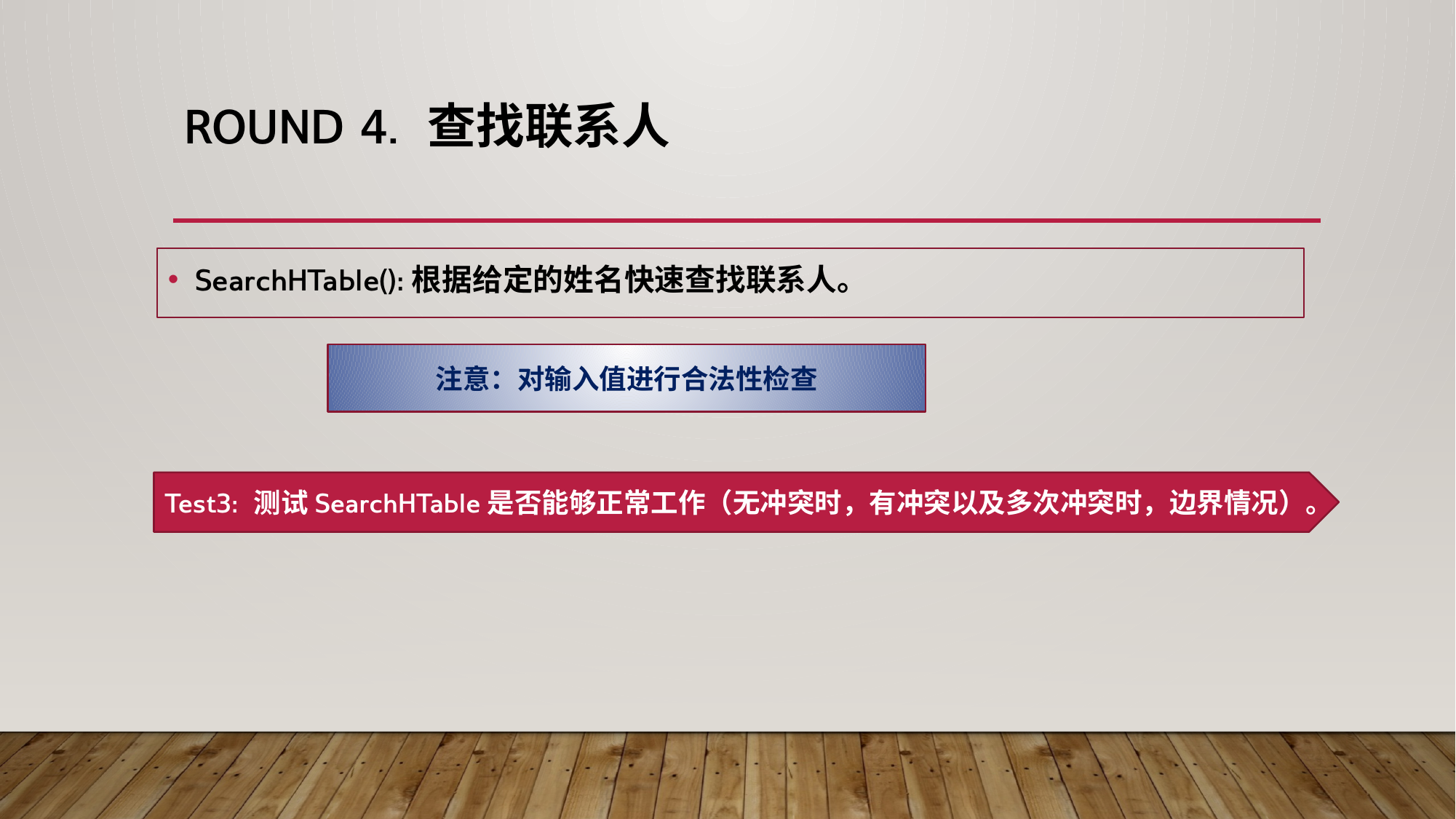

# Round 4. 查找联系人
SearchHTable():根据给定的姓名快速查找联系人。
注意：对输入值进行合法性检查
Test3: 测试SearchHTable是否能够正常工作（无冲突时，有冲突以及多次冲突时，边界情况）。